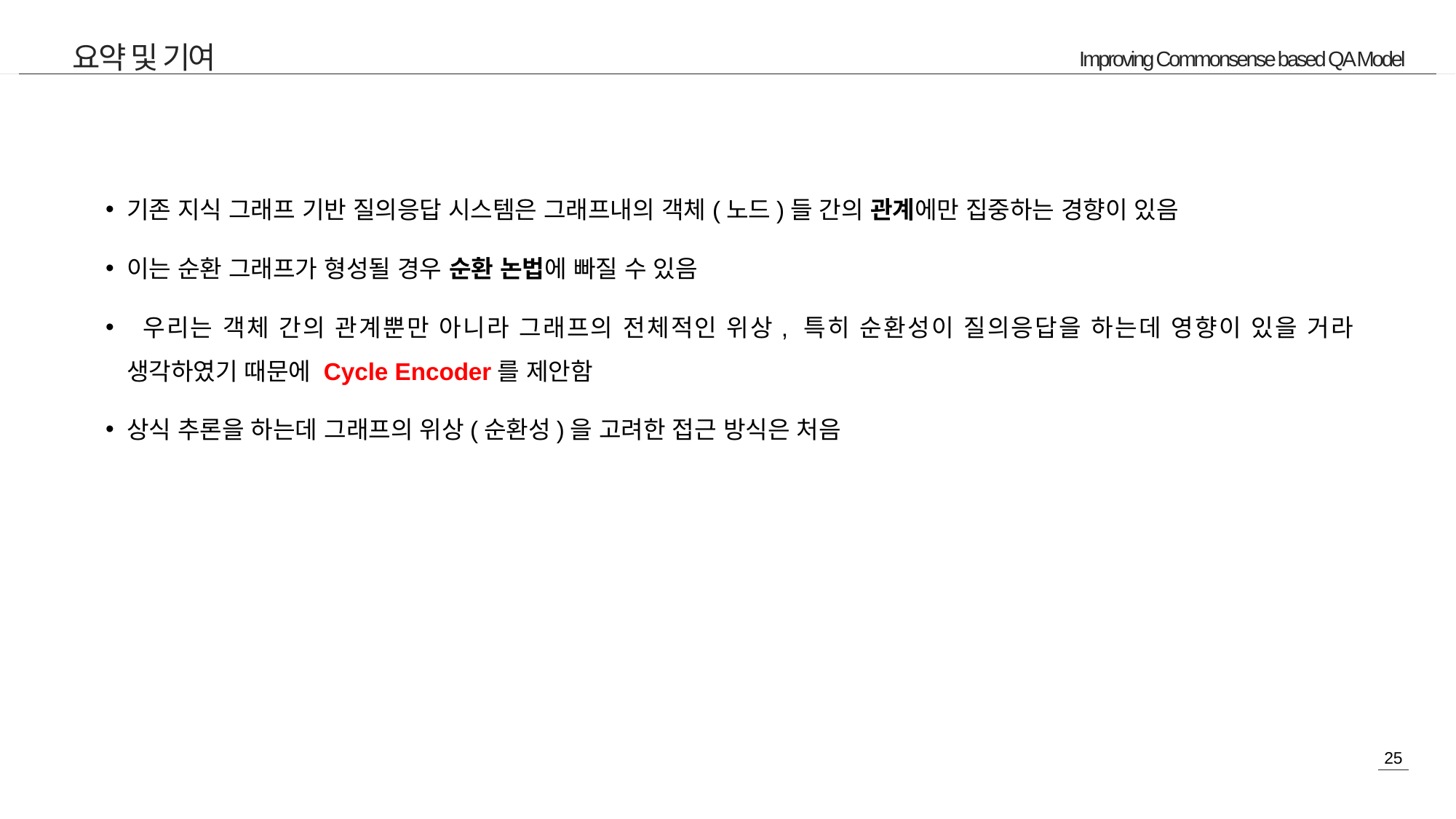

요약 및 기여
기존 지식 그래프 기반 질의응답 시스템은 그래프내의 객체(노드)들 간의 관계에만 집중하는 경향이 있음
이는 순환 그래프가 형성될 경우 순환 논법에 빠질 수 있음
 우리는 객체 간의 관계뿐만 아니라 그래프의 전체적인 위상, 특히 순환성이 질의응답을 하는데 영향이 있을 거라 생각하였기 때문에 Cycle Encoder를 제안함
상식 추론을 하는데 그래프의 위상(순환성)을 고려한 접근 방식은 처음

그래프의 위상